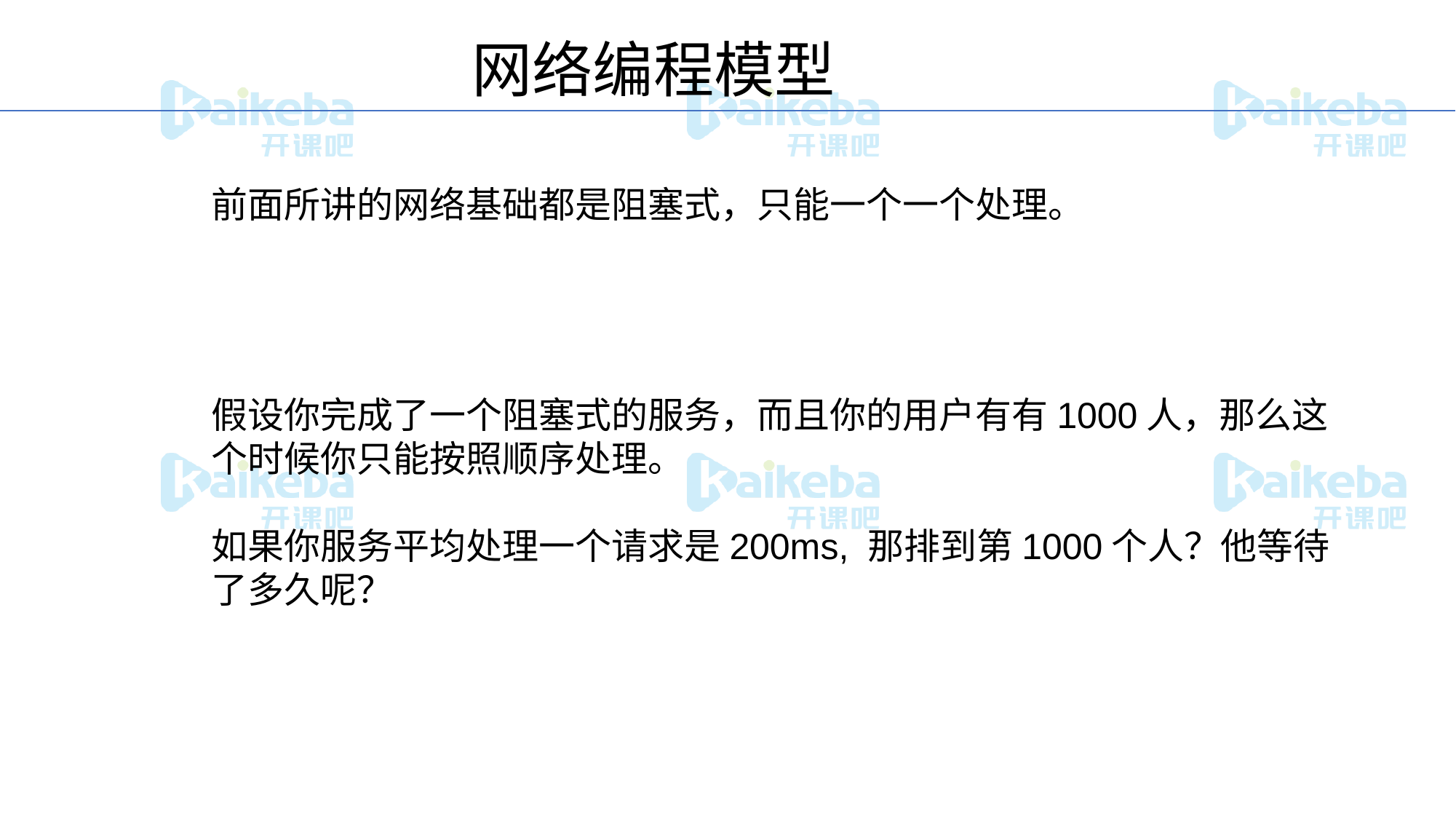

网络编程模型
前面所讲的网络基础都是阻塞式，只能一个一个处理。

假设你完成了一个阻塞式的服务，而且你的用户有有1000人，那么这个时候你只能按照顺序处理。

如果你服务平均处理一个请求是200ms, 那排到第1000个人？他等待了多久呢？